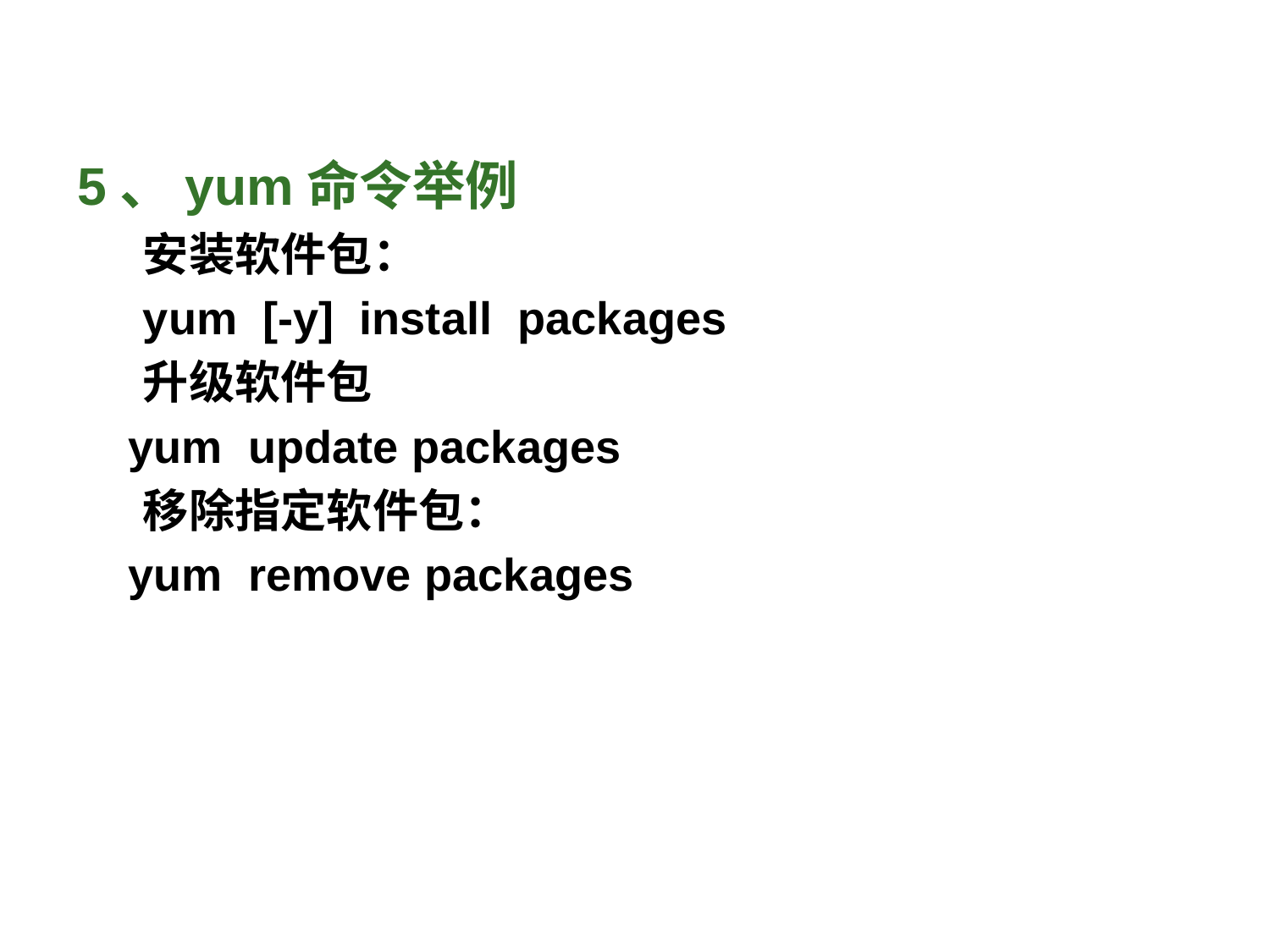

5、yum命令举例
安装软件包：
yum  [-y]  install  packages
升级软件包
    yum  update packages
移除指定软件包：
    yum  remove packages